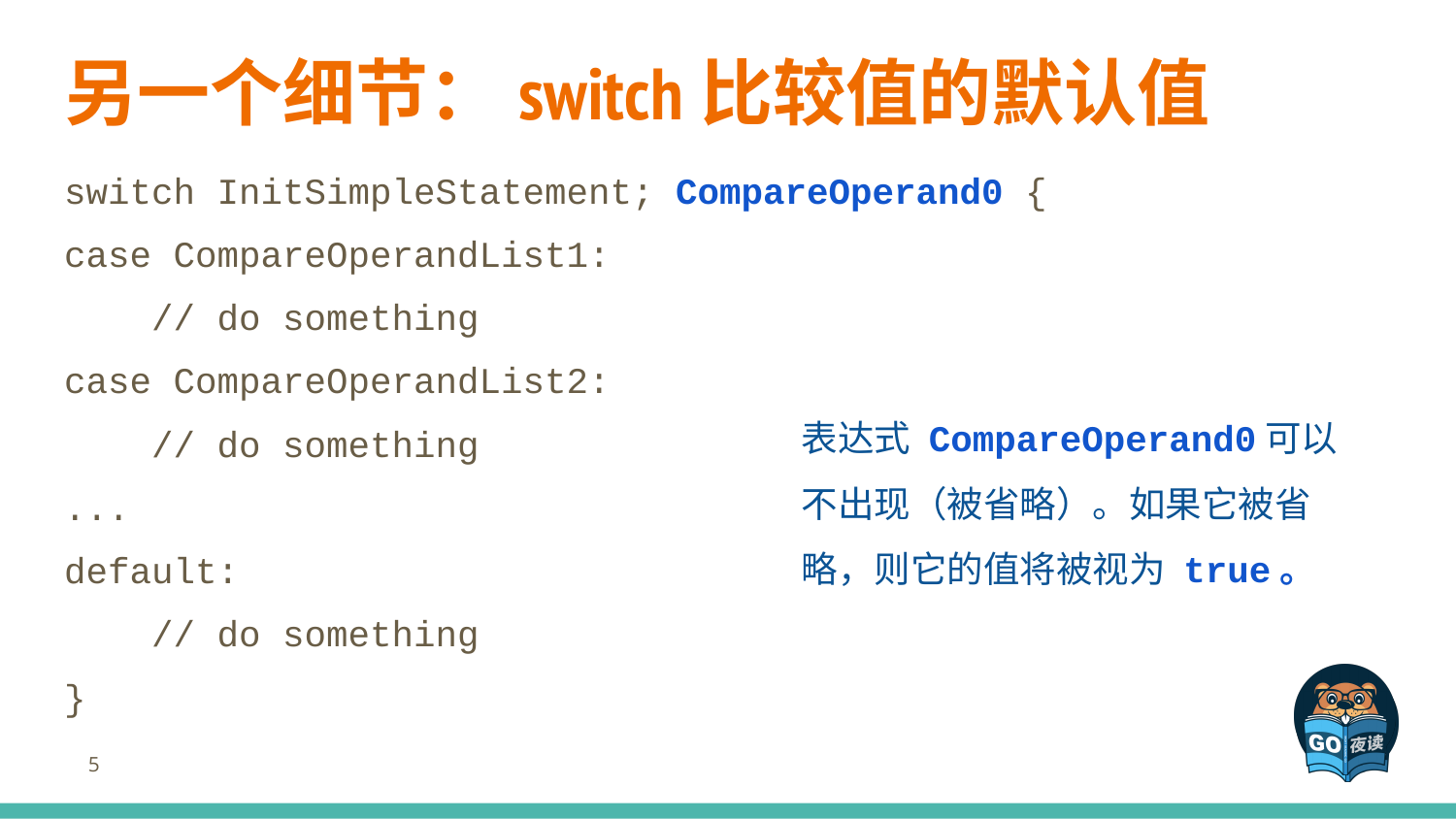

# 另一个细节：switch比较值的默认值
switch InitSimpleStatement; CompareOperand0 {
case CompareOperandList1:
    // do something
case CompareOperandList2:
    // do something
...
default:
    // do something
}
表达式 CompareOperand0可以不出现（被省略）。如果它被省略，则它的值将被视为 true。
5